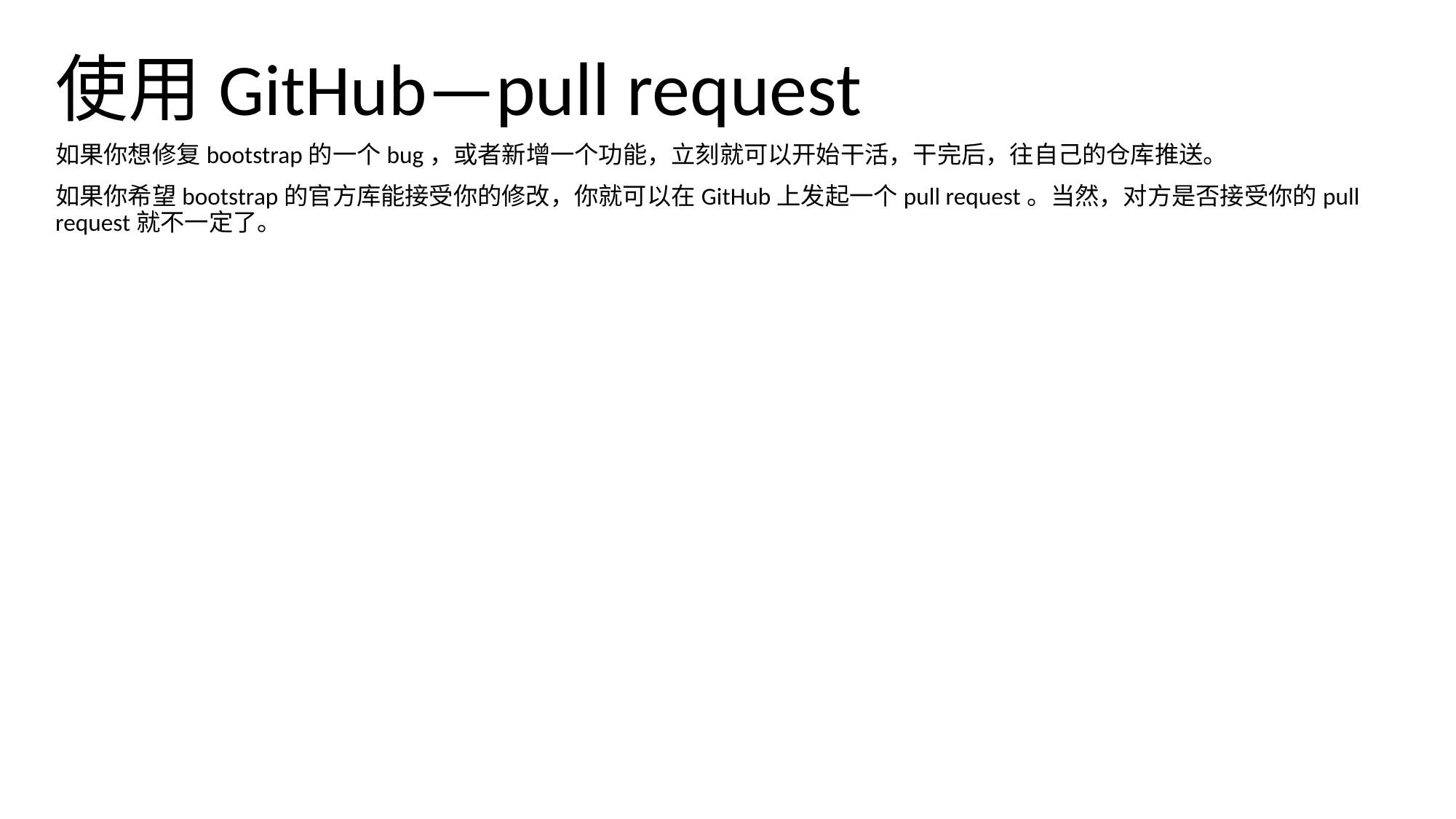

# 使用GitHub—pull request
如果你想修复bootstrap的一个bug，或者新增一个功能，立刻就可以开始干活，干完后，往自己的仓库推送。
如果你希望bootstrap的官方库能接受你的修改，你就可以在GitHub上发起一个pull request。当然，对方是否接受你的pull request就不一定了。